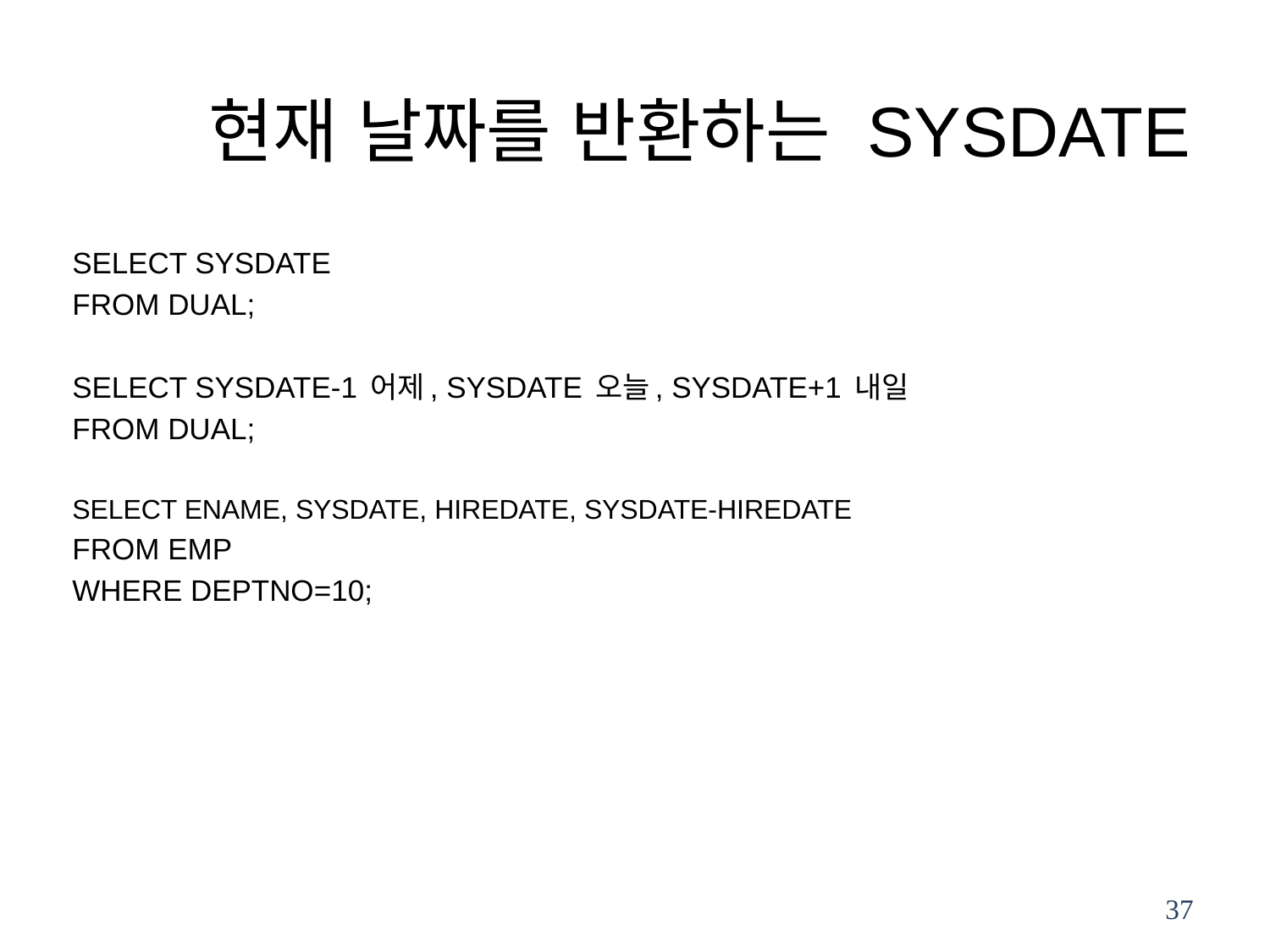

# 현재 날짜를 반환하는 SYSDATE

SELECT SYSDATE
FROM DUAL;

SELECT SYSDATE-1 어제, SYSDATE 오늘, SYSDATE+1 내일
FROM DUAL;

SELECT ENAME, SYSDATE, HIREDATE, SYSDATE-HIREDATE
FROM EMP
WHERE DEPTNO=10;

37